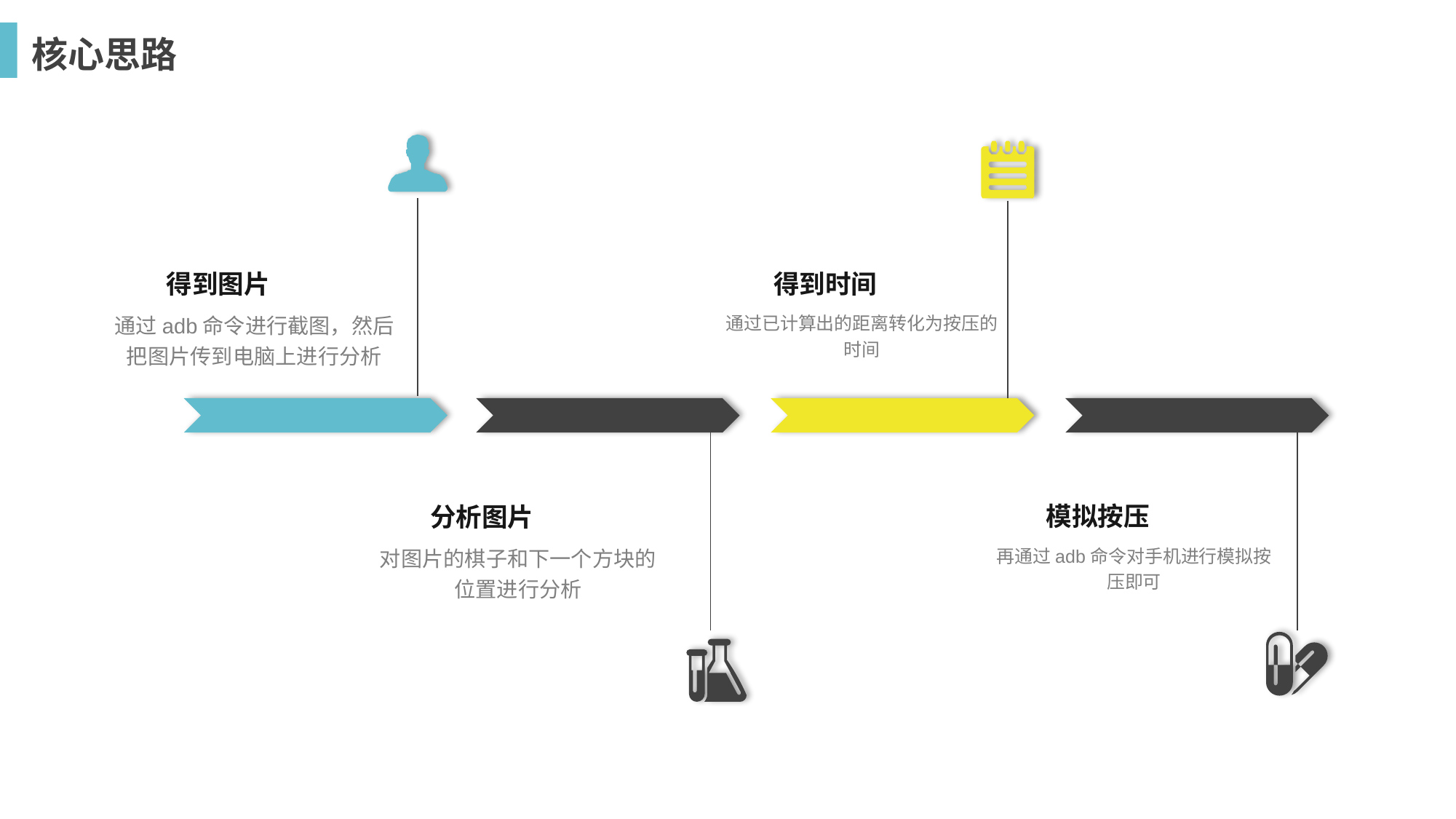

核心思路

得到图片
得到时间
通过adb命令进行截图，然后把图片传到电脑上进行分析
通过已计算出的距离转化为按压的时间

模拟按压
分析图片
再通过adb命令对手机进行模拟按压即可
对图片的棋子和下一个方块的位置进行分析